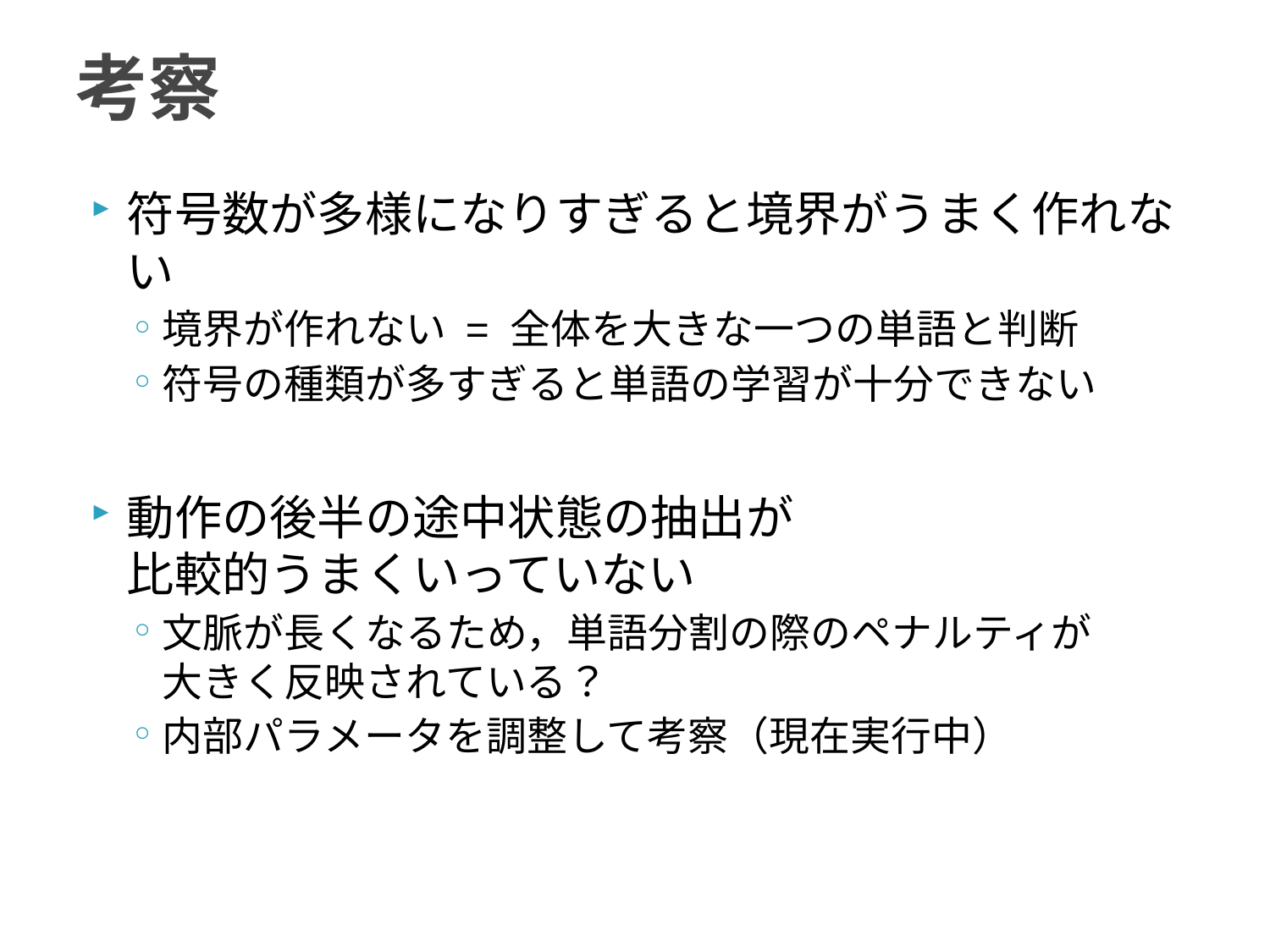

# 考察
符号数が多様になりすぎると境界がうまく作れない
境界が作れない = 全体を大きな一つの単語と判断
符号の種類が多すぎると単語の学習が十分できない

動作の後半の途中状態の抽出が
比較的うまくいっていない
文脈が長くなるため，単語分割の際のペナルティが
大きく反映されている？
内部パラメータを調整して考察（現在実行中）